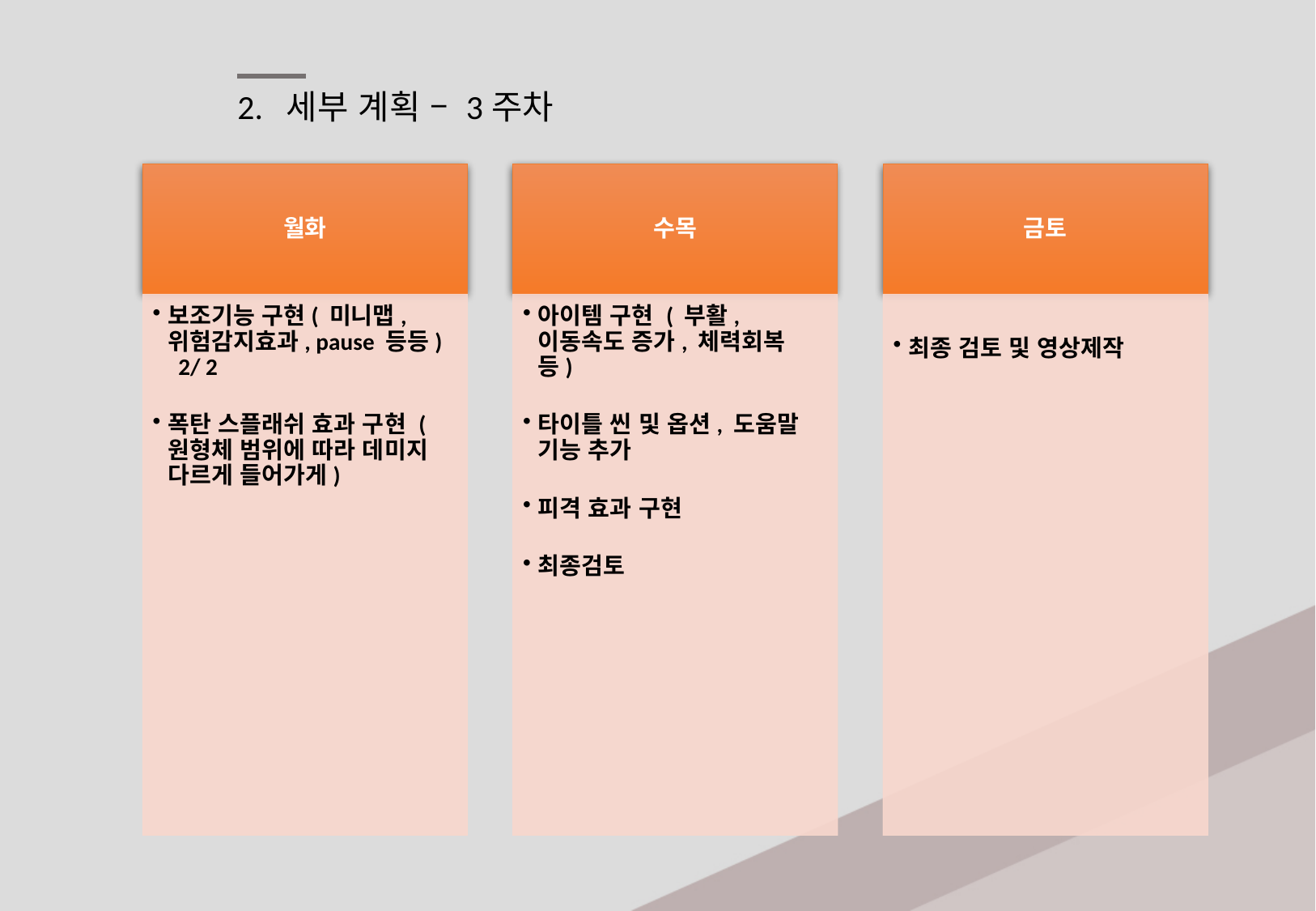

2.  세부 계획 – 3주차
월화
보조기능 구현( 미니맵, 위험감지효과, pause 등등)     2/ 2

폭탄 스플래쉬 효과 구현 (원형체 범위에 따라 데미지 다르게 들어가게)

수목
아이템 구현 ( 부활, 이동속도 증가, 체력회복 등)

타이틀 씬 및 옵션, 도움말 기능 추가

피격 효과 구현

최종검토

금토

최종 검토 및 영상제작